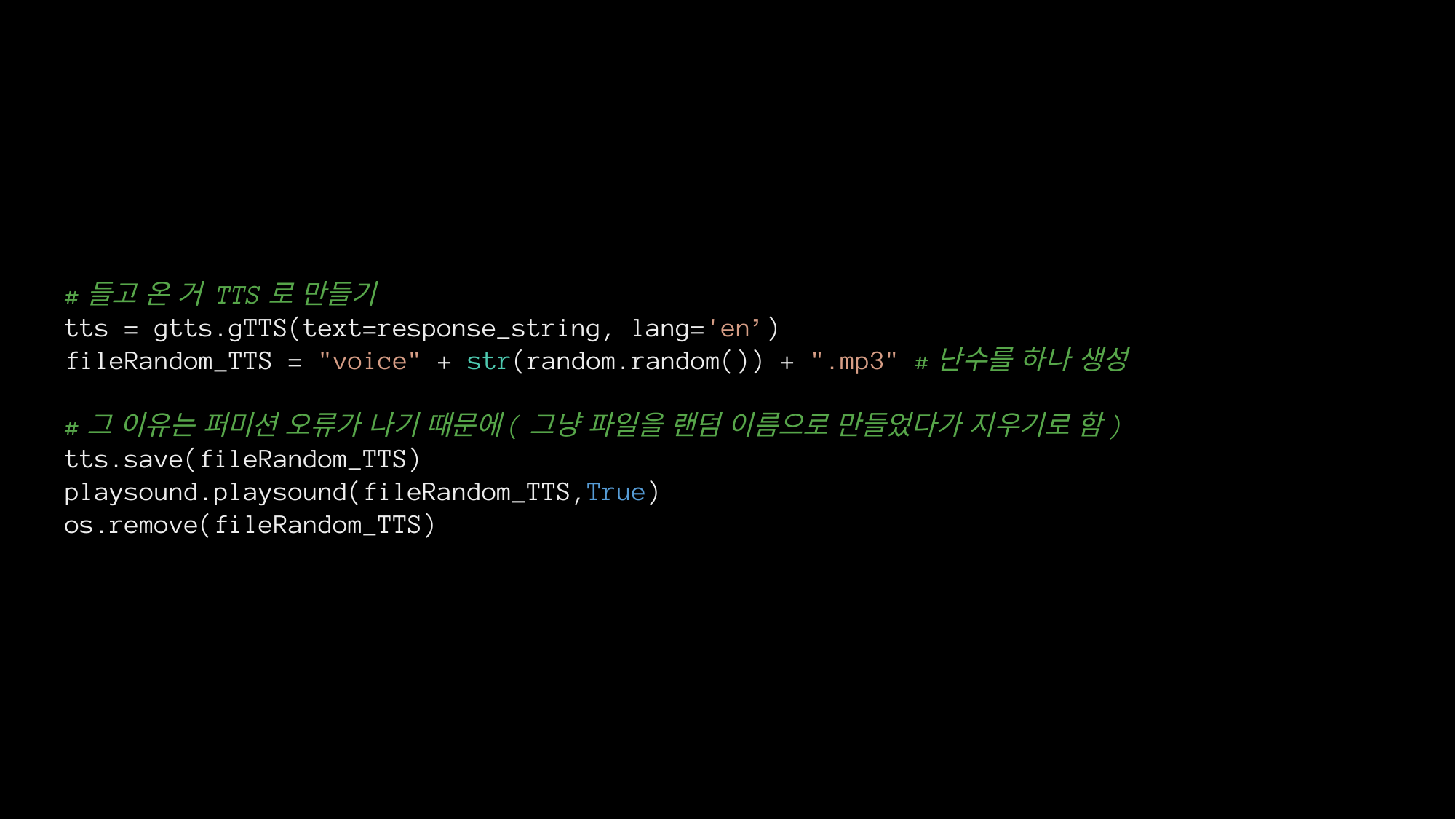

#들고 온 거 TTS로 만들기
tts = gtts.gTTS(text=response_string, lang='en’)
fileRandom_TTS = "voice" + str(random.random()) + ".mp3" #난수를 하나 생성

#그 이유는 퍼미션 오류가 나기 때문에(그냥 파일을 랜덤 이름으로 만들었다가 지우기로 함)
tts.save(fileRandom_TTS)
playsound.playsound(fileRandom_TTS,True)
os.remove(fileRandom_TTS)